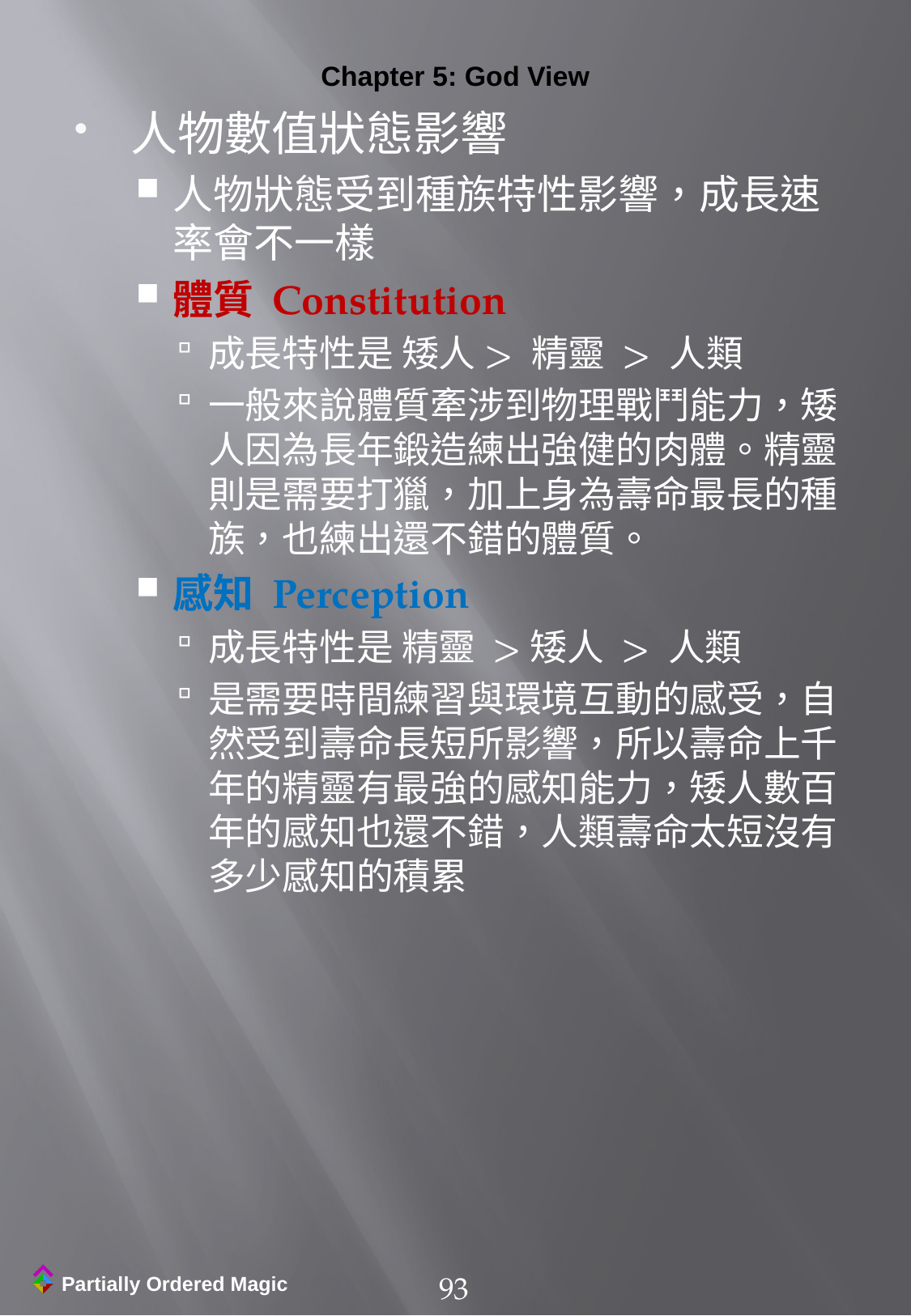

# Chapter 5: God View
人物數值狀態影響
人物狀態受到種族特性影響，成長速率會不一樣
體質 Constitution
成長特性是 矮人> 精靈 > 人類
一般來說體質牽涉到物理戰鬥能力，矮人因為長年鍛造練出強健的肉體。精靈則是需要打獵，加上身為壽命最長的種族，也練出還不錯的體質。
感知 Perception
成長特性是 精靈 >矮人 > 人類
是需要時間練習與環境互動的感受，自然受到壽命長短所影響，所以壽命上千年的精靈有最強的感知能力，矮人數百年的感知也還不錯，人類壽命太短沒有多少感知的積累